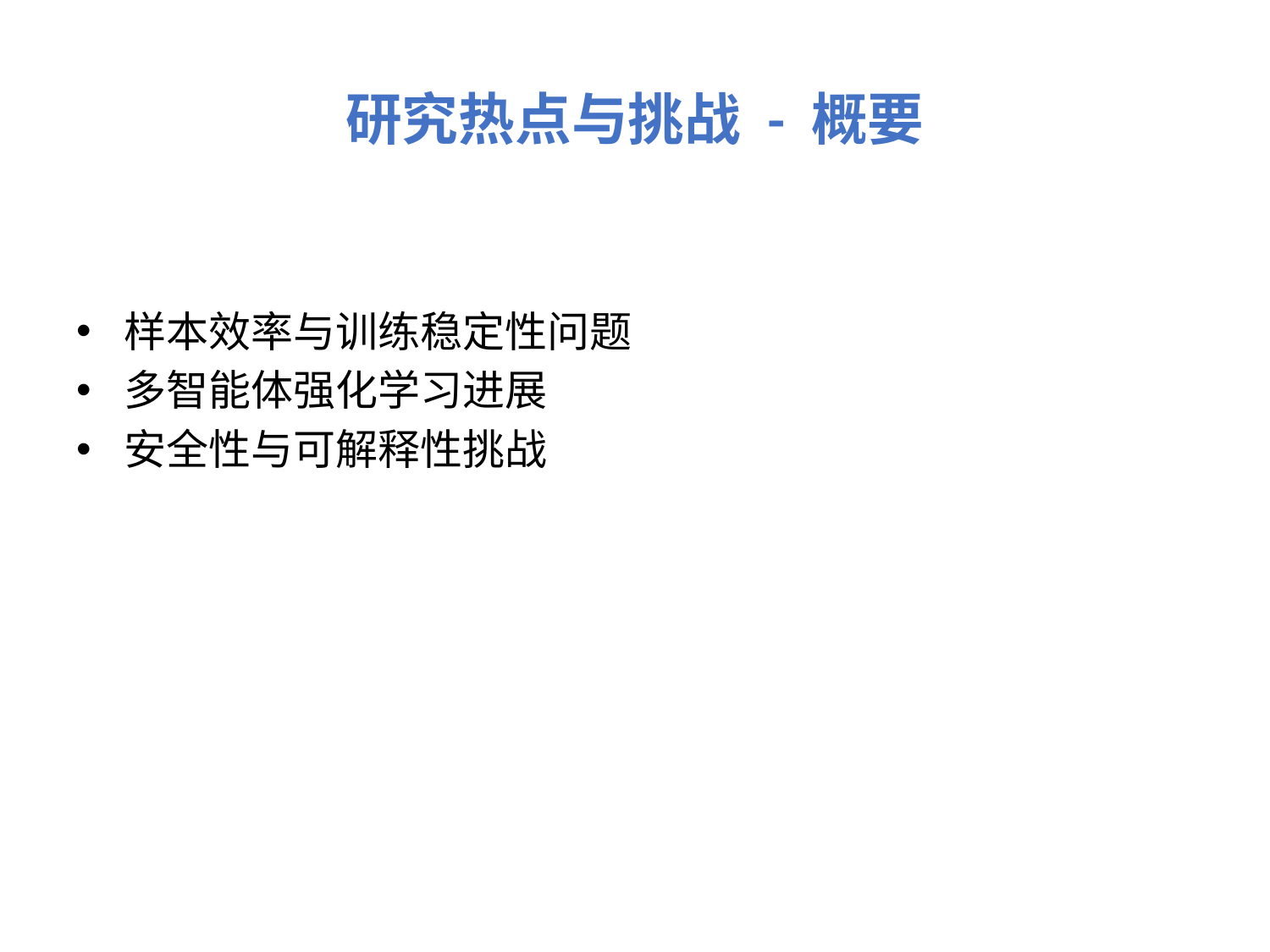

# 研究热点与挑战 - 概要

样本效率与训练稳定性问题
多智能体强化学习进展
安全性与可解释性挑战